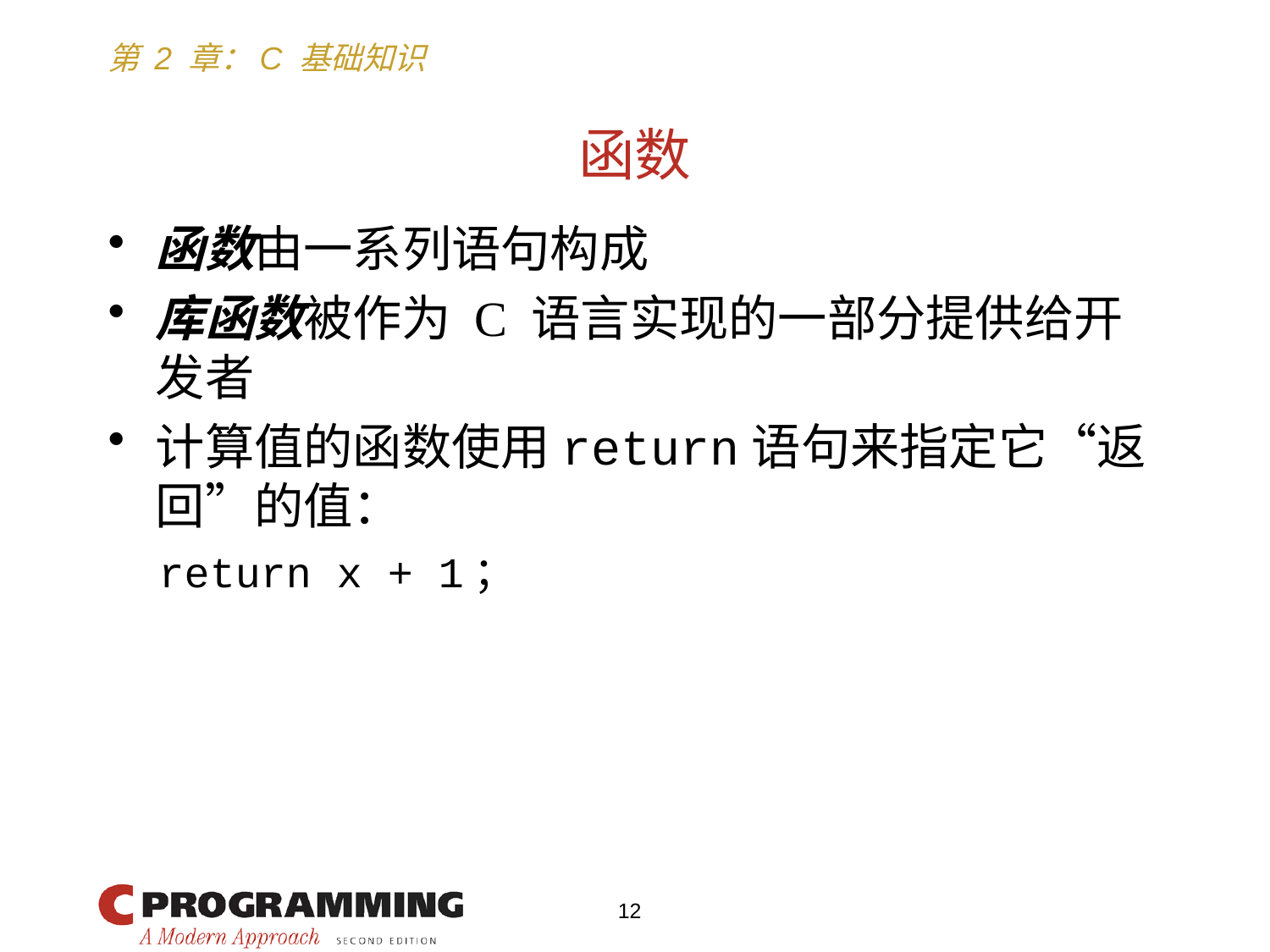

# 函数
函数由一系列语句构成
库函数被作为 C 语言实现的一部分提供给开发者
计算值的函数使用return语句来指定它“返回”的值：
  return x + 1；

12